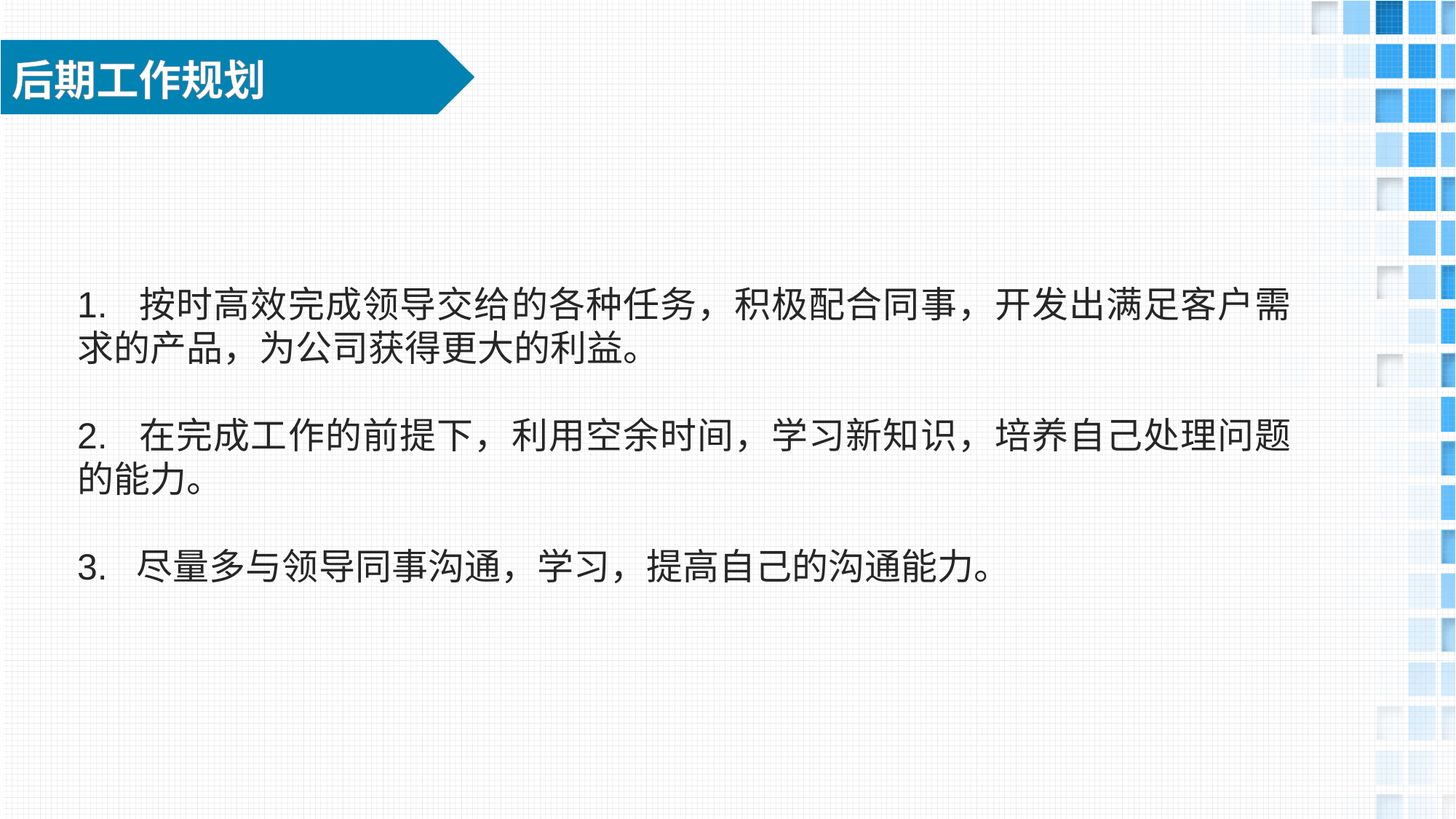

后期工作规划

1.  按时高效完成领导交给的各种任务，积极配合同事，开发出满足客户需求的产品，为公司获得更大的利益。

2.  在完成工作的前提下，利用空余时间，学习新知识，培养自己处理问题的能力。

3.  尽量多与领导同事沟通，学习，提高自己的沟通能力。